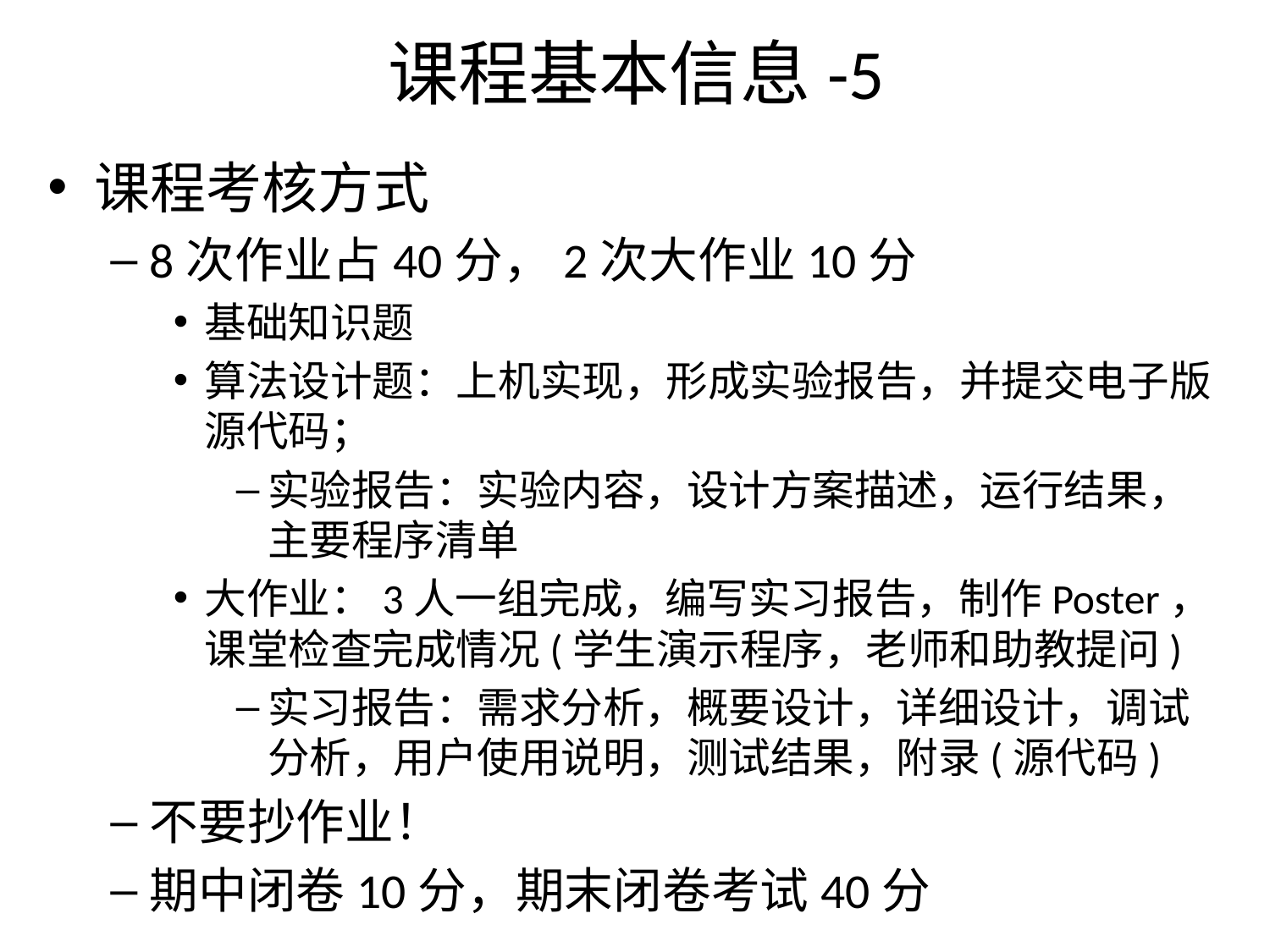

# 课程基本信息-5
课程考核方式
8次作业占40分，2次大作业10分
基础知识题
算法设计题：上机实现，形成实验报告，并提交电子版源代码；
实验报告：实验内容，设计方案描述，运行结果，主要程序清单
大作业：3人一组完成，编写实习报告，制作Poster，课堂检查完成情况(学生演示程序，老师和助教提问)
实习报告：需求分析，概要设计，详细设计，调试分析，用户使用说明，测试结果，附录(源代码)
不要抄作业！
期中闭卷10分，期末闭卷考试40分